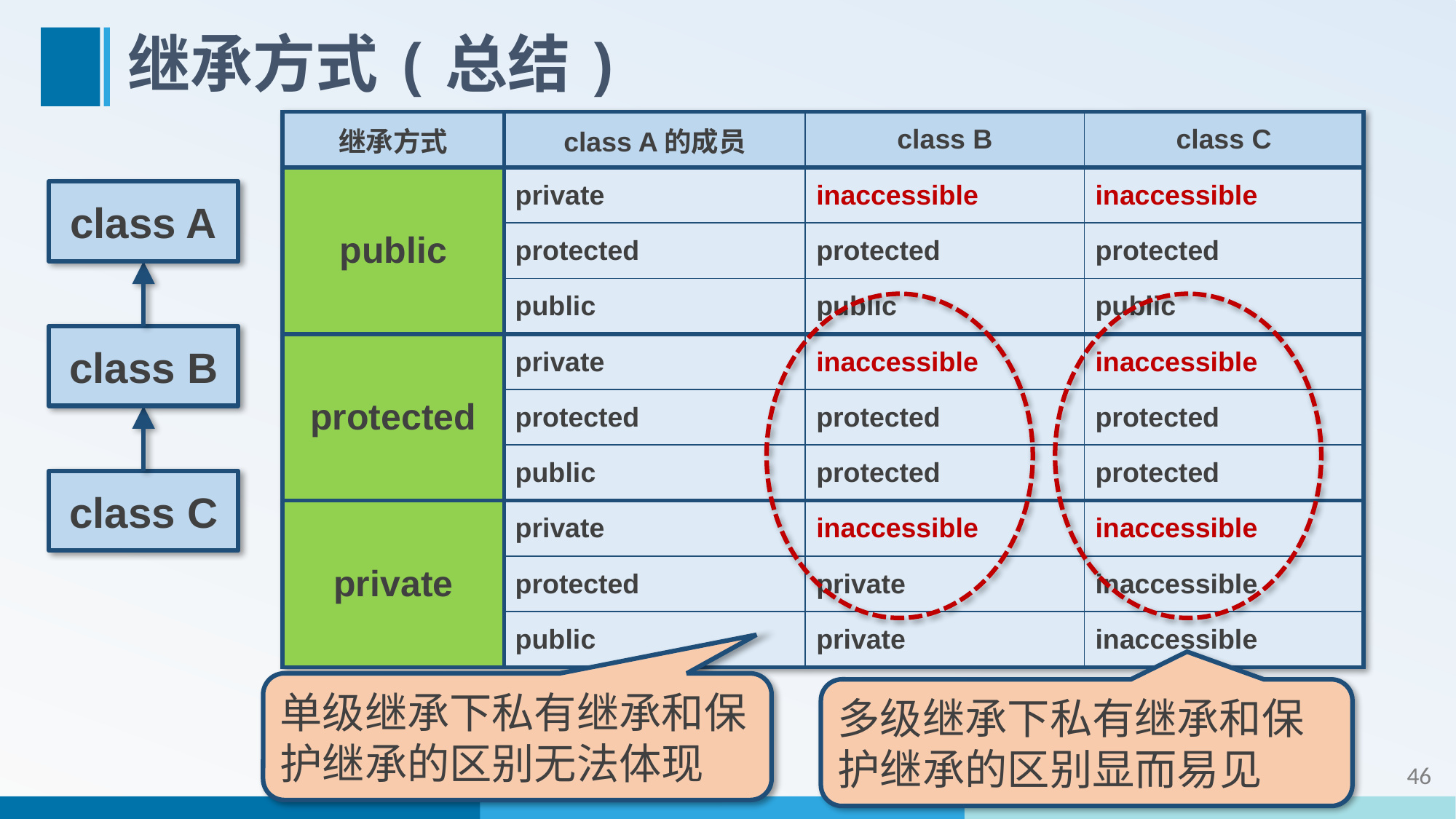

# 继承方式(总结)
| 继承方式 | class A的成员 | class B | class C |
| --- | --- | --- | --- |
| public | private | inaccessible | inaccessible |
|  | protected | protected | protected |
|  | public | public | public |
| protected | private | inaccessible | inaccessible |
|  | protected | protected | protected |
|  | public | protected | protected |
| private | private | inaccessible | inaccessible |
|  | protected | private | inaccessible |
|  | public | private | inaccessible |
class A

class B
class C
单级继承下私有继承和保护继承的区别无法体现
多级继承下私有继承和保护继承的区别显而易见